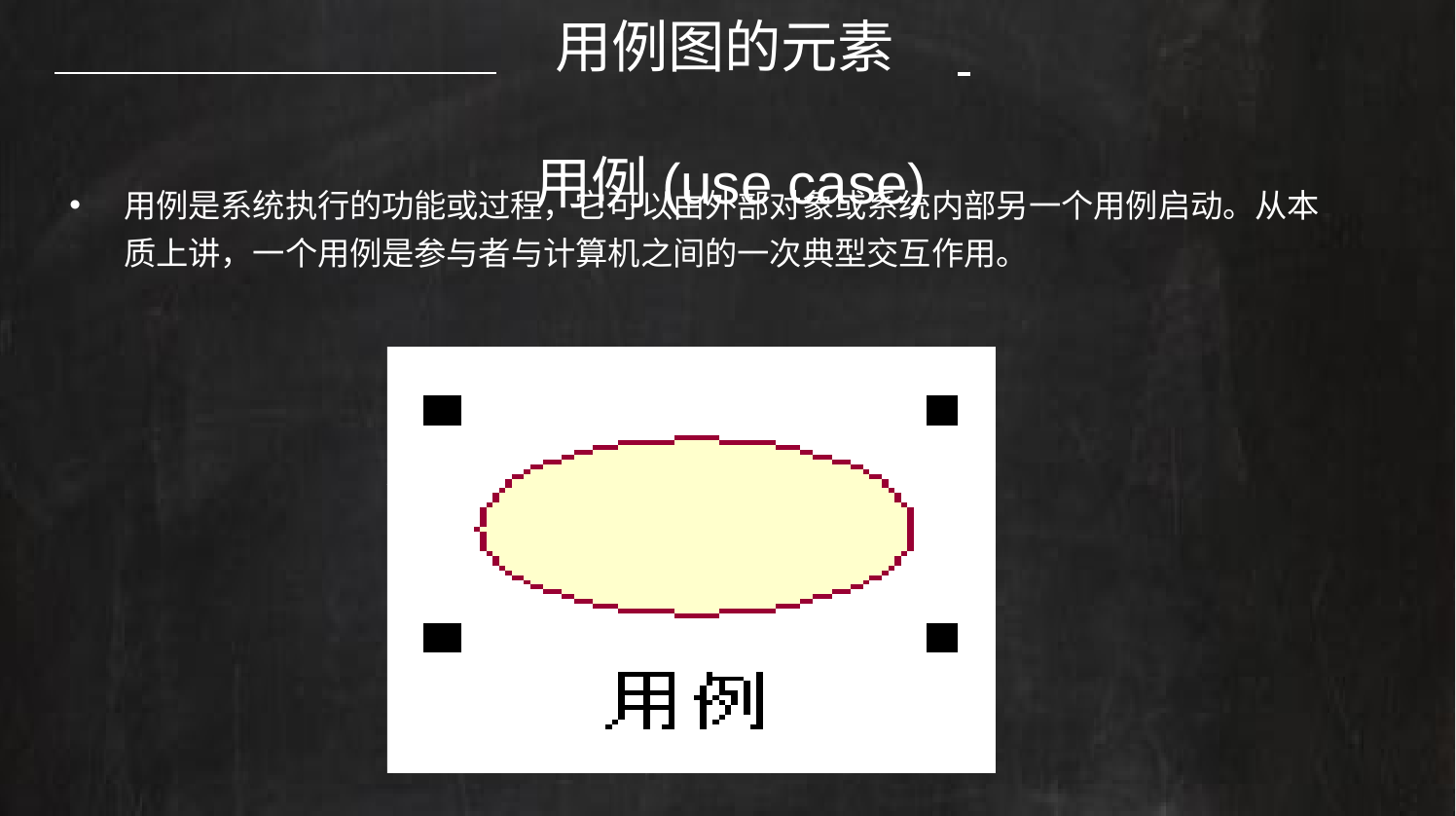

# 用例图的元素
用例(use case)

用例是系统执行的功能或过程，它可以由外部对象或系统内部另一个用例启动。从本
质上讲，一个用例是参与者与计算机之间的一次典型交互作用。